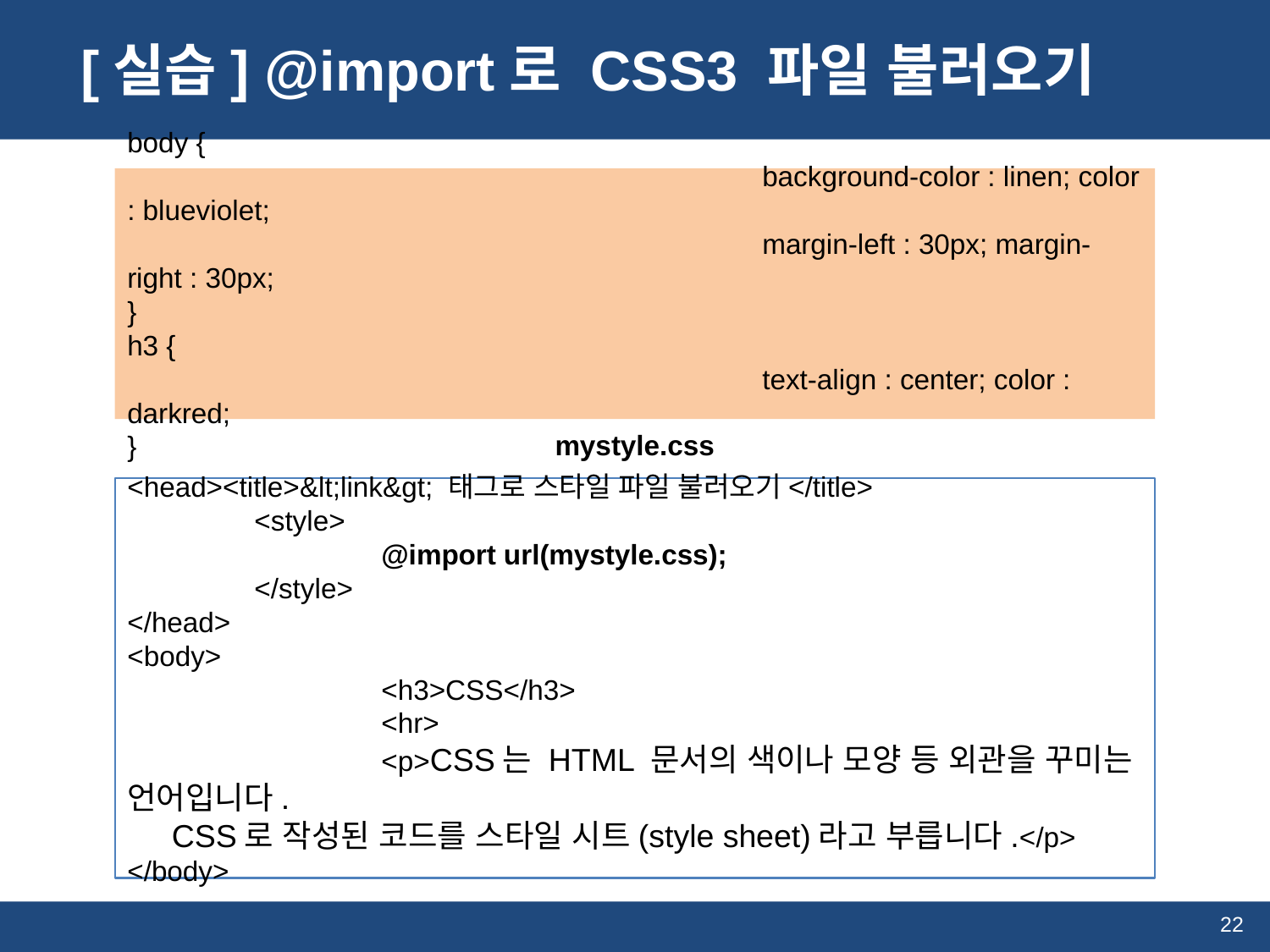

# [실습] @import로 CSS3 파일 불러오기
body {
					background-color : linen; color : blueviolet;
			  		margin-left : 30px; margin-right : 30px;
}
h3 {
					text-align : center; color : darkred;
}
mystyle.css
<head><title>&lt;link&gt; 태그로 스타일 파일 불러오기</title>
	<style>
		@import url(mystyle.css);
	</style>
</head>
<body>
		<h3>CSS</h3>
		<hr>
		<p>CSS는 HTML 문서의 색이나 모양 등 외관을 꾸미는 언어입니다.
     CSS로 작성된 코드를 스타일 시트(style sheet)라고 부릅니다.</p>
</body>
22